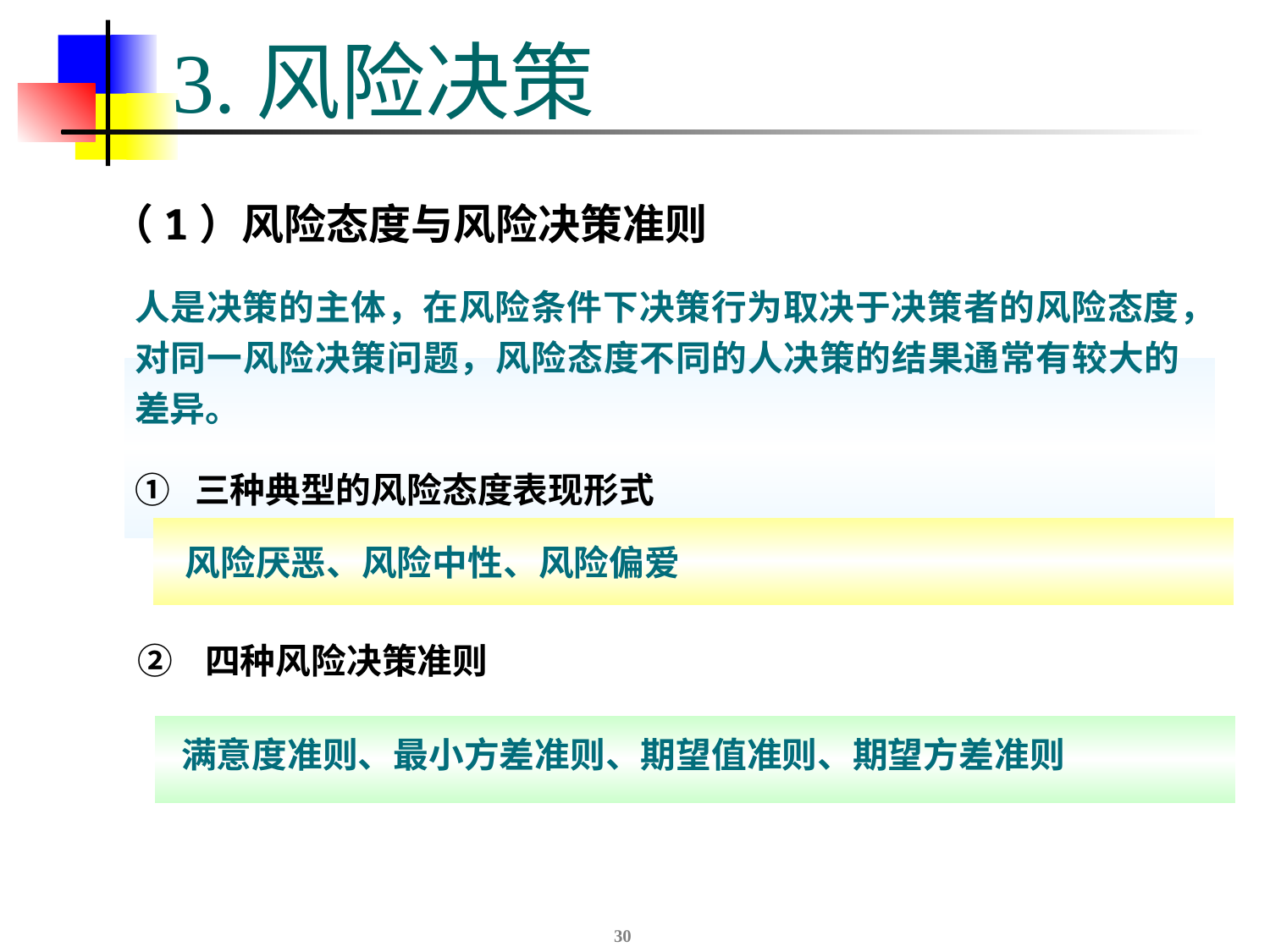

# 3.风险决策
（1）风险态度与风险决策准则
人是决策的主体，在风险条件下决策行为取决于决策者的风险态度，对同一风险决策问题，风险态度不同的人决策的结果通常有较大的差异。

①  三种典型的风险态度表现形式

风险厌恶、风险中性、风险偏爱
②   四种风险决策准则

满意度准则、最小方差准则、期望值准则、期望方差准则
30